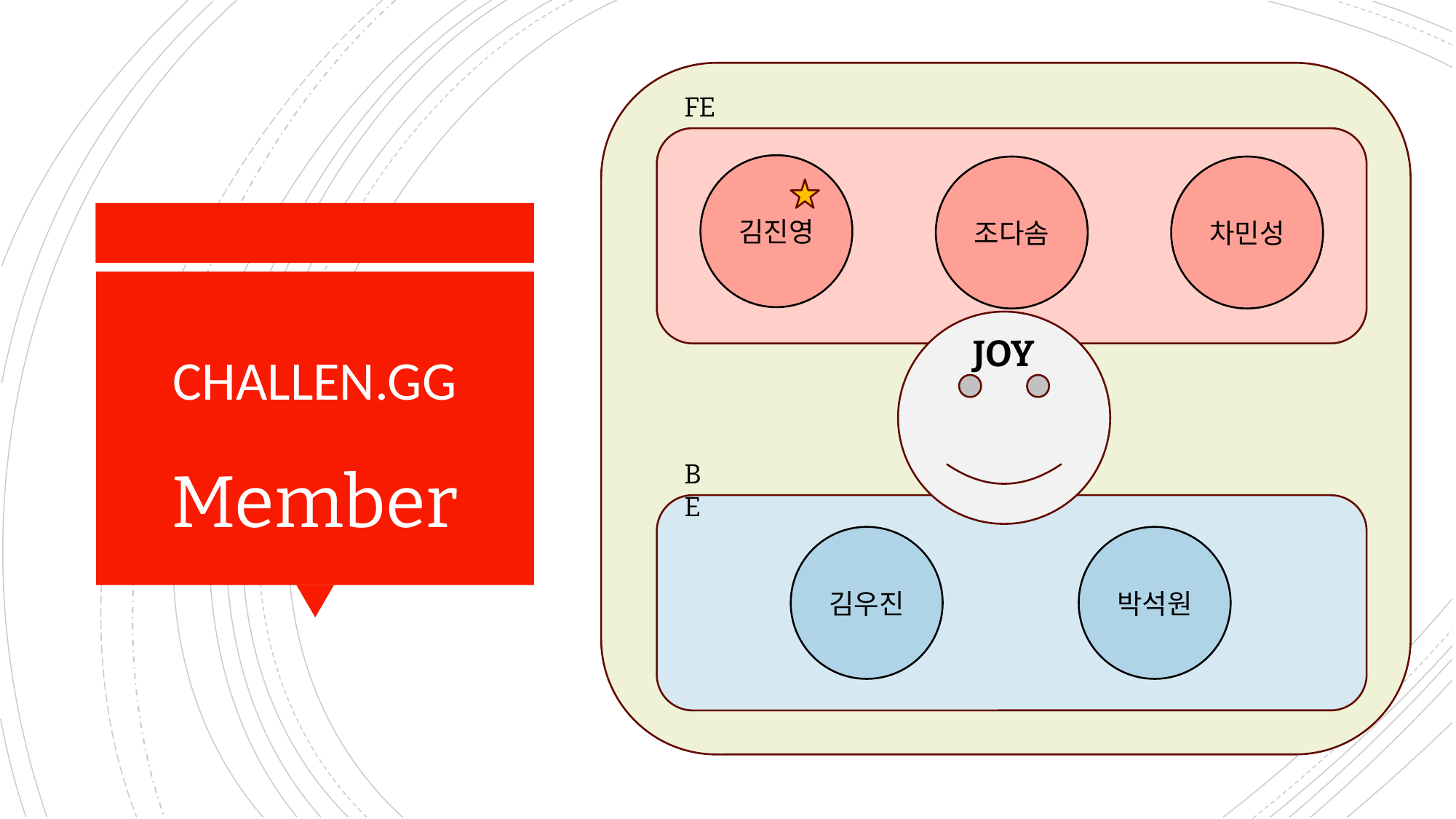

FE

김진영

조다솜
차민성
# CHALLEN.GG Member
JOY

BE

김우진
박석원